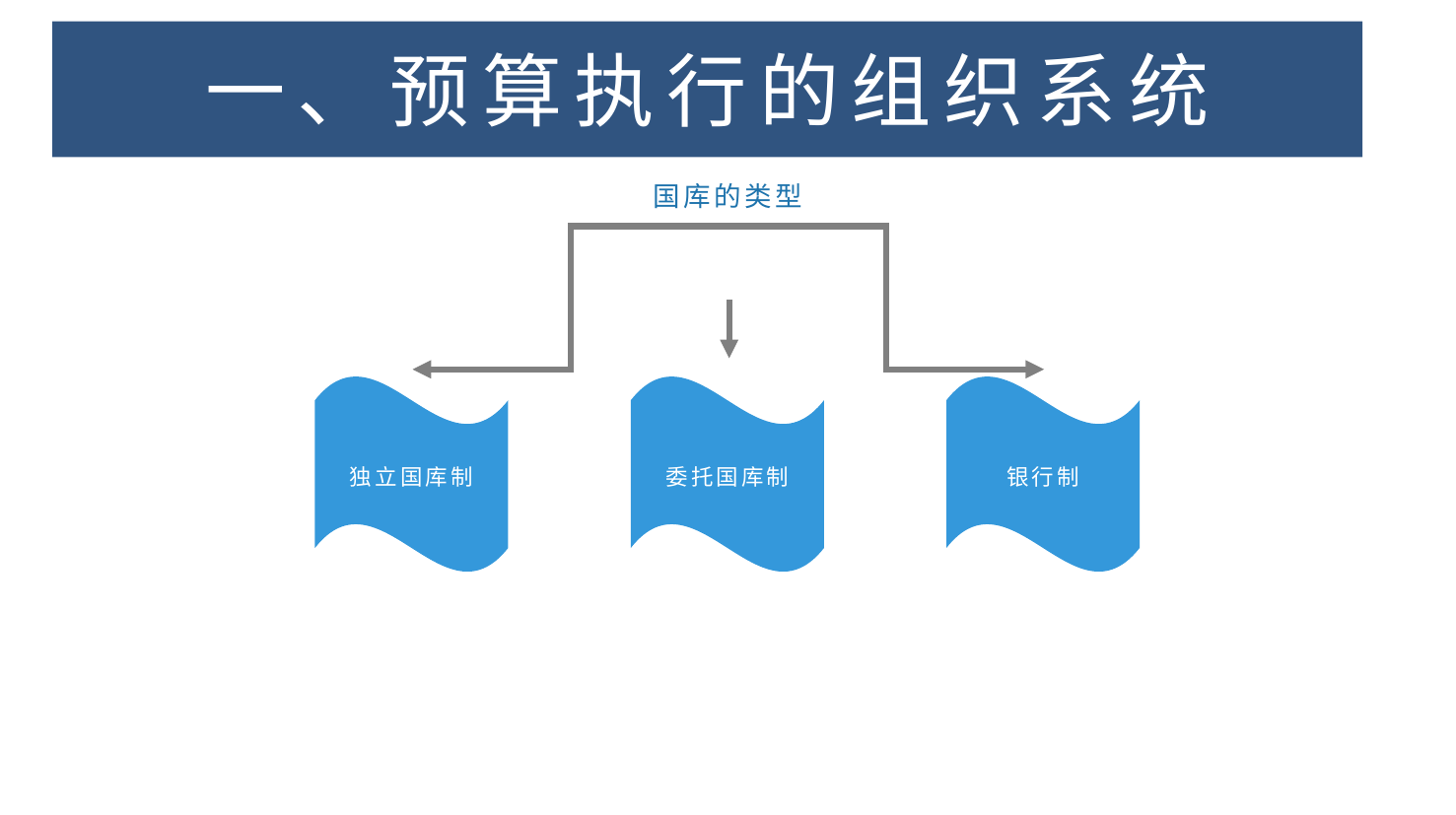

一、预算执行的组织系统
# 一、预算执行的组织系统

国库的类型

独立国库制
委托国库制
银行制